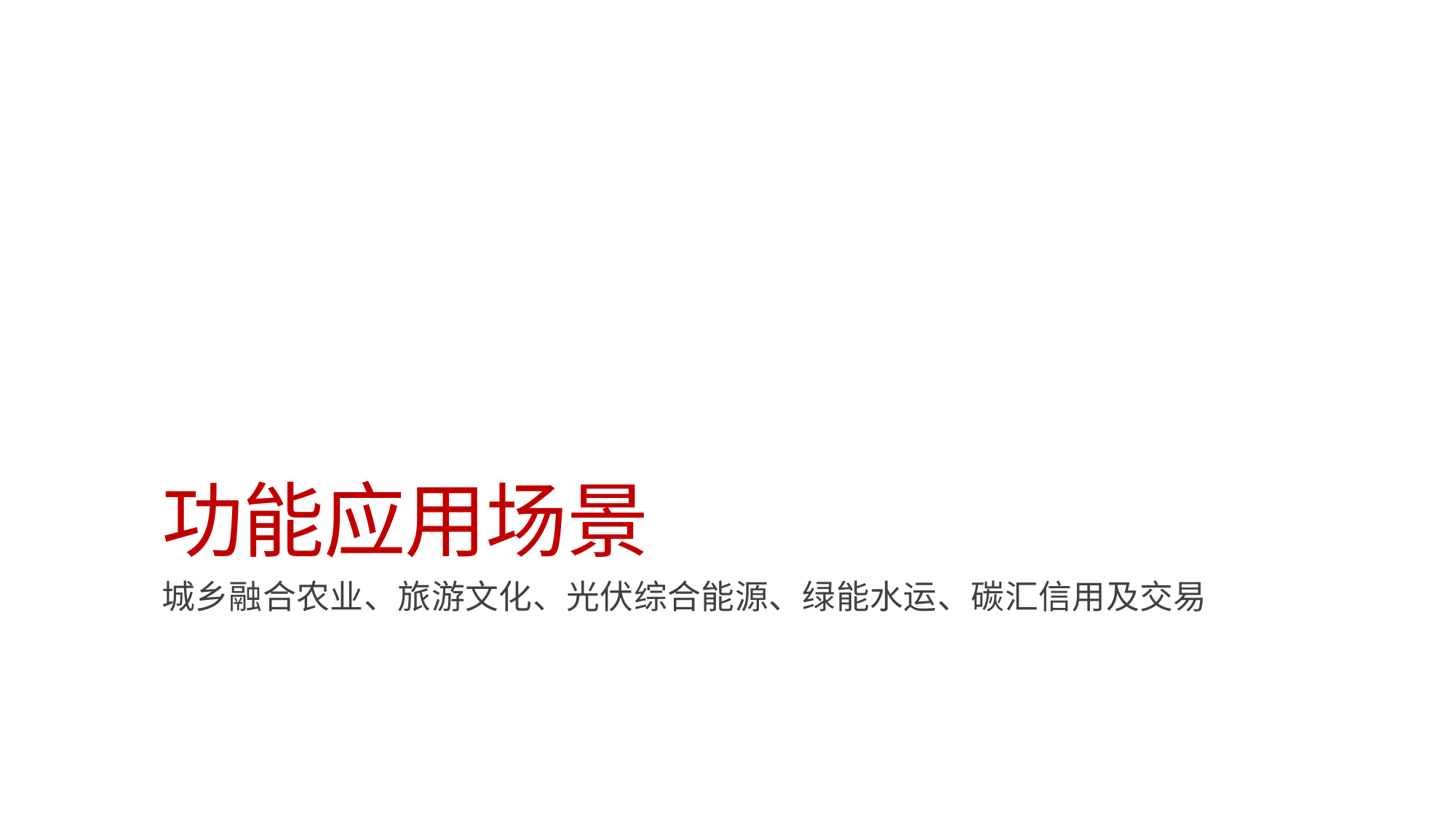

# 功能应用场景

城乡融合农业、旅游文化、光伏综合能源、绿能水运、碳汇信用及交易